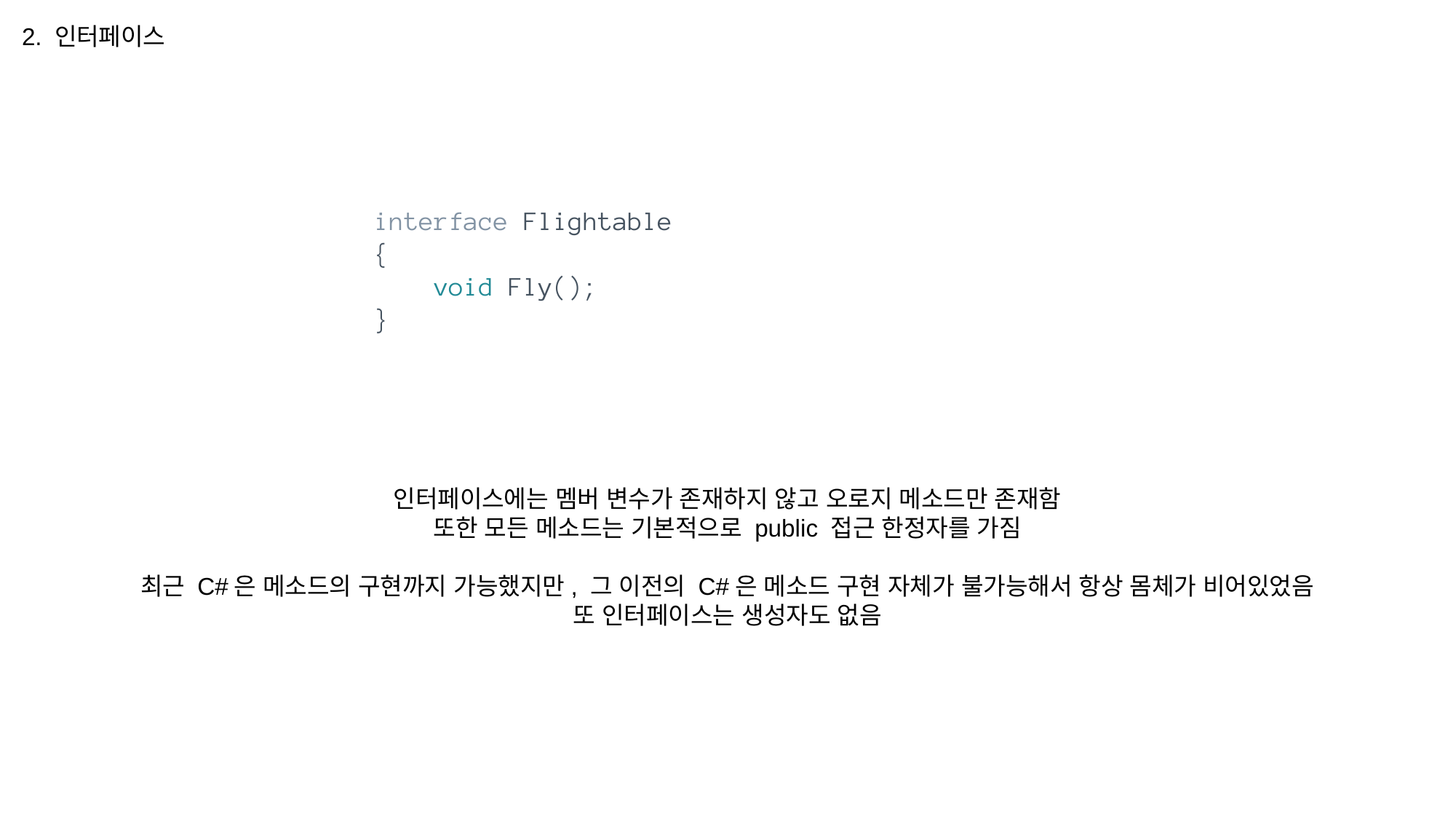

2. 인터페이스
interface Flightable
{
    void Fly();
}
인터페이스에는 멤버 변수가 존재하지 않고 오로지 메소드만 존재함
또한 모든 메소드는 기본적으로 public 접근 한정자를 가짐

최근 C#은 메소드의 구현까지 가능했지만, 그 이전의 C#은 메소드 구현 자체가 불가능해서 항상 몸체가 비어있었음
또 인터페이스는 생성자도 없음